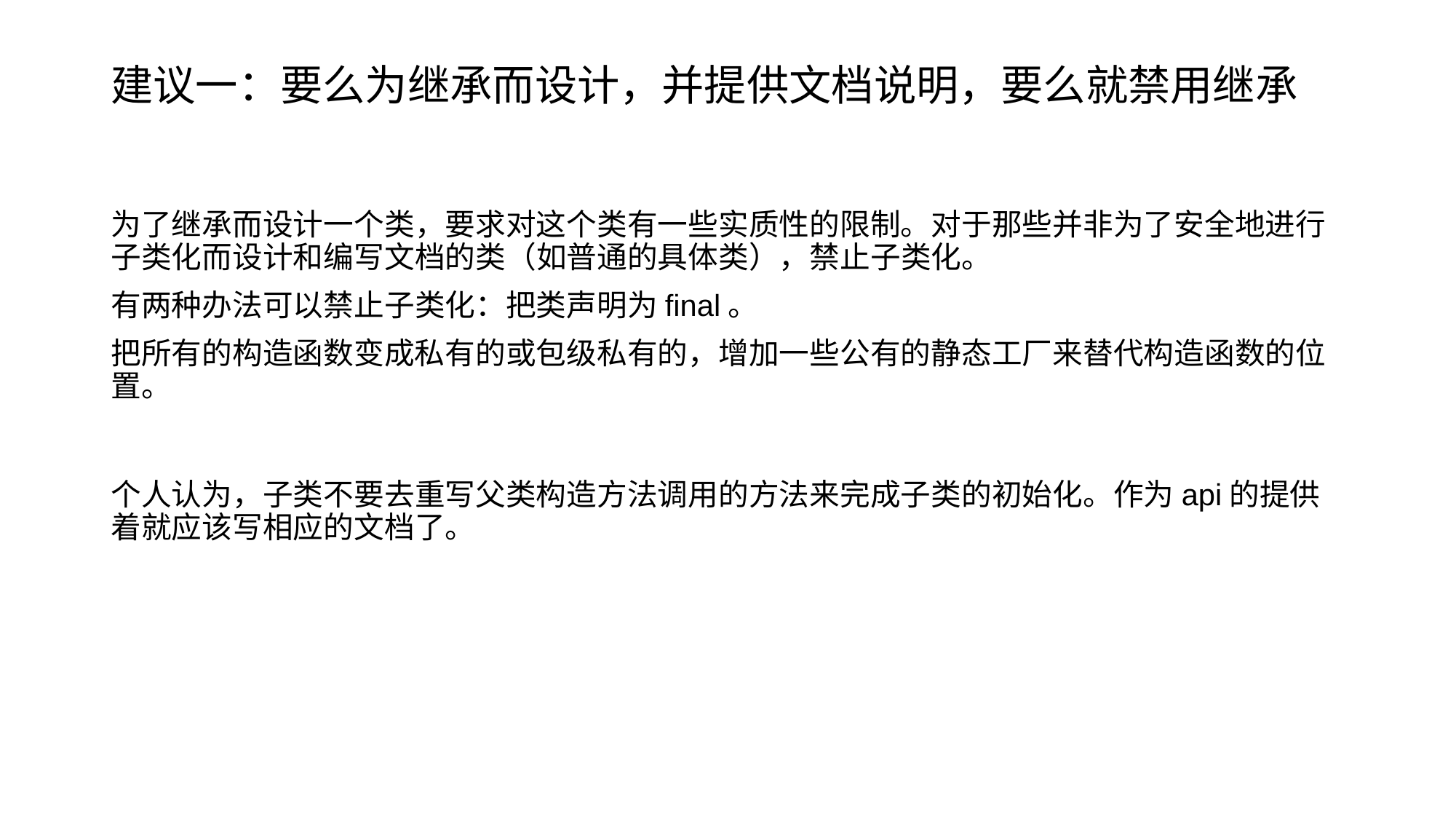

# 建议一：要么为继承而设计，并提供文档说明，要么就禁用继承
为了继承而设计一个类，要求对这个类有一些实质性的限制。对于那些并非为了安全地进行子类化而设计和编写文档的类（如普通的具体类），禁止子类化。
有两种办法可以禁止子类化：把类声明为final。
把所有的构造函数变成私有的或包级私有的，增加一些公有的静态工厂来替代构造函数的位置。

个人认为，子类不要去重写父类构造方法调用的方法来完成子类的初始化。作为api的提供着就应该写相应的文档了。